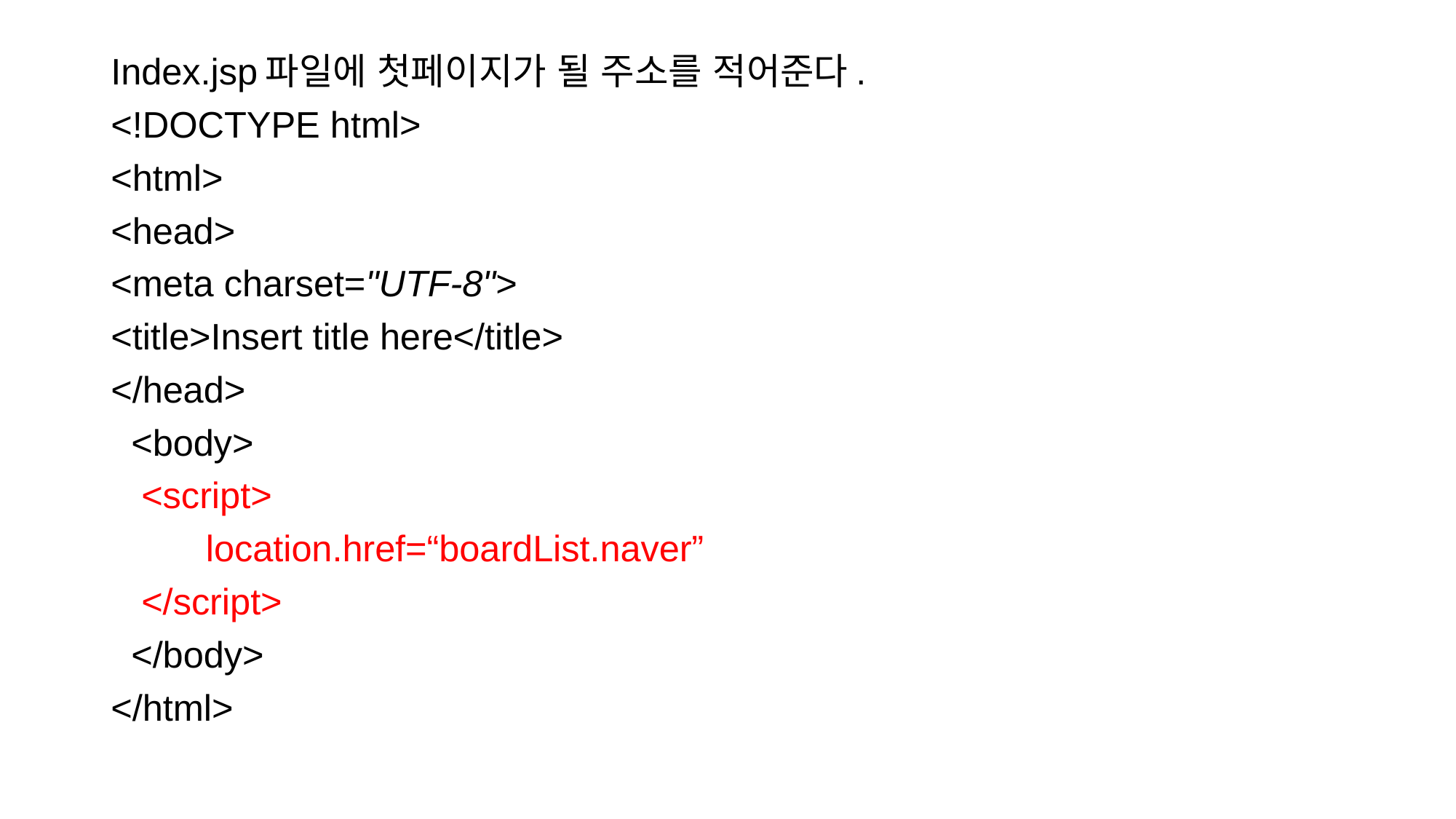

Index.jsp파일에 첫페이지가 될 주소를 적어준다.
<!DOCTYPE html>
<html>
<head>
<meta charset="UTF-8">
<title>Insert title here</title>
</head>
  <body>
   <script>
	location.href=“boardList.naver”
   </script>
  </body>
</html>